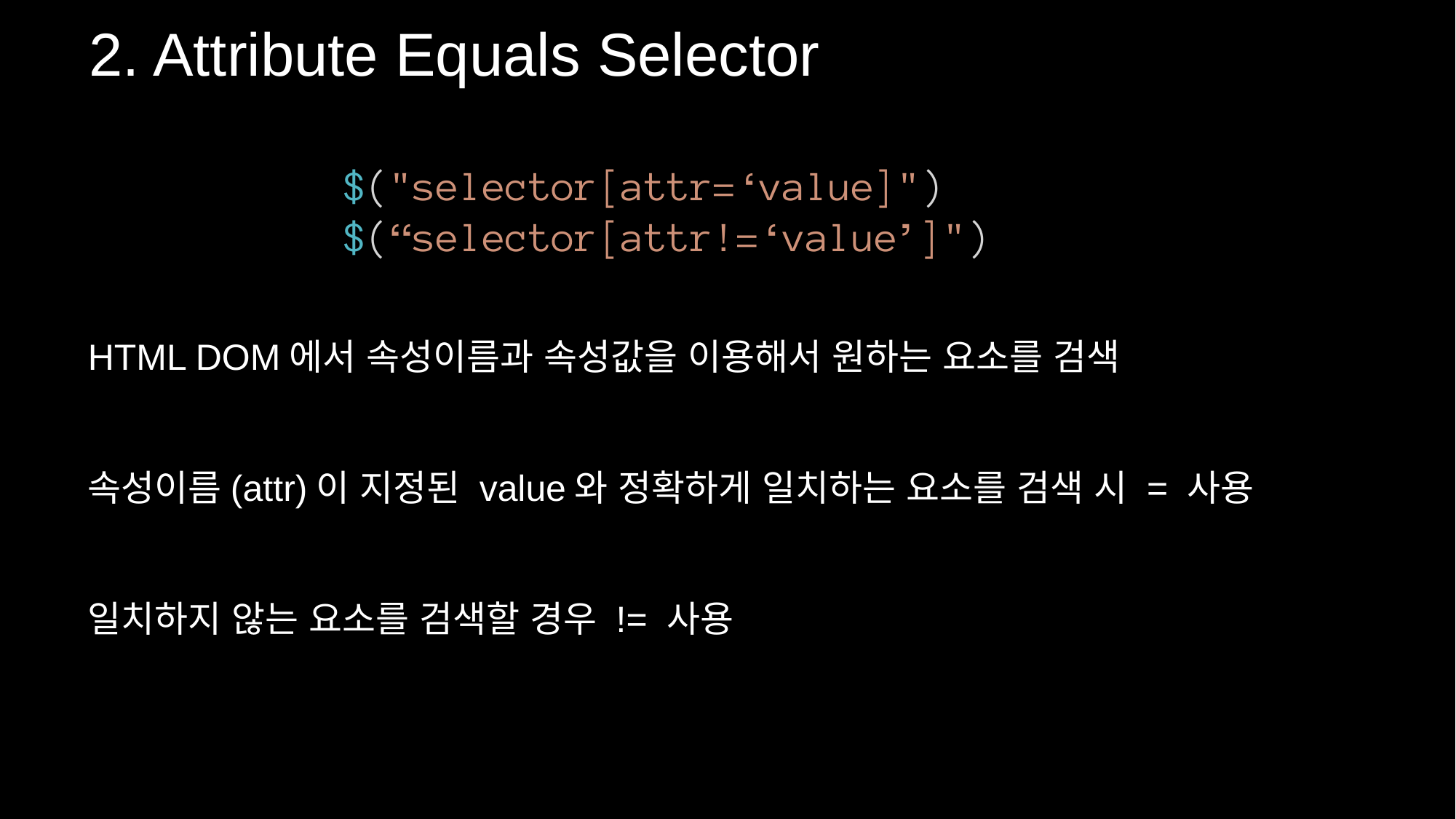

2. Attribute Equals Selector
$("selector[attr=‘value]")
$(“selector[attr!=‘value’]")
HTML DOM에서 속성이름과 속성값을 이용해서 원하는 요소를 검색

속성이름(attr)이 지정된 value와 정확하게 일치하는 요소를 검색 시 = 사용

일치하지 않는 요소를 검색할 경우 != 사용